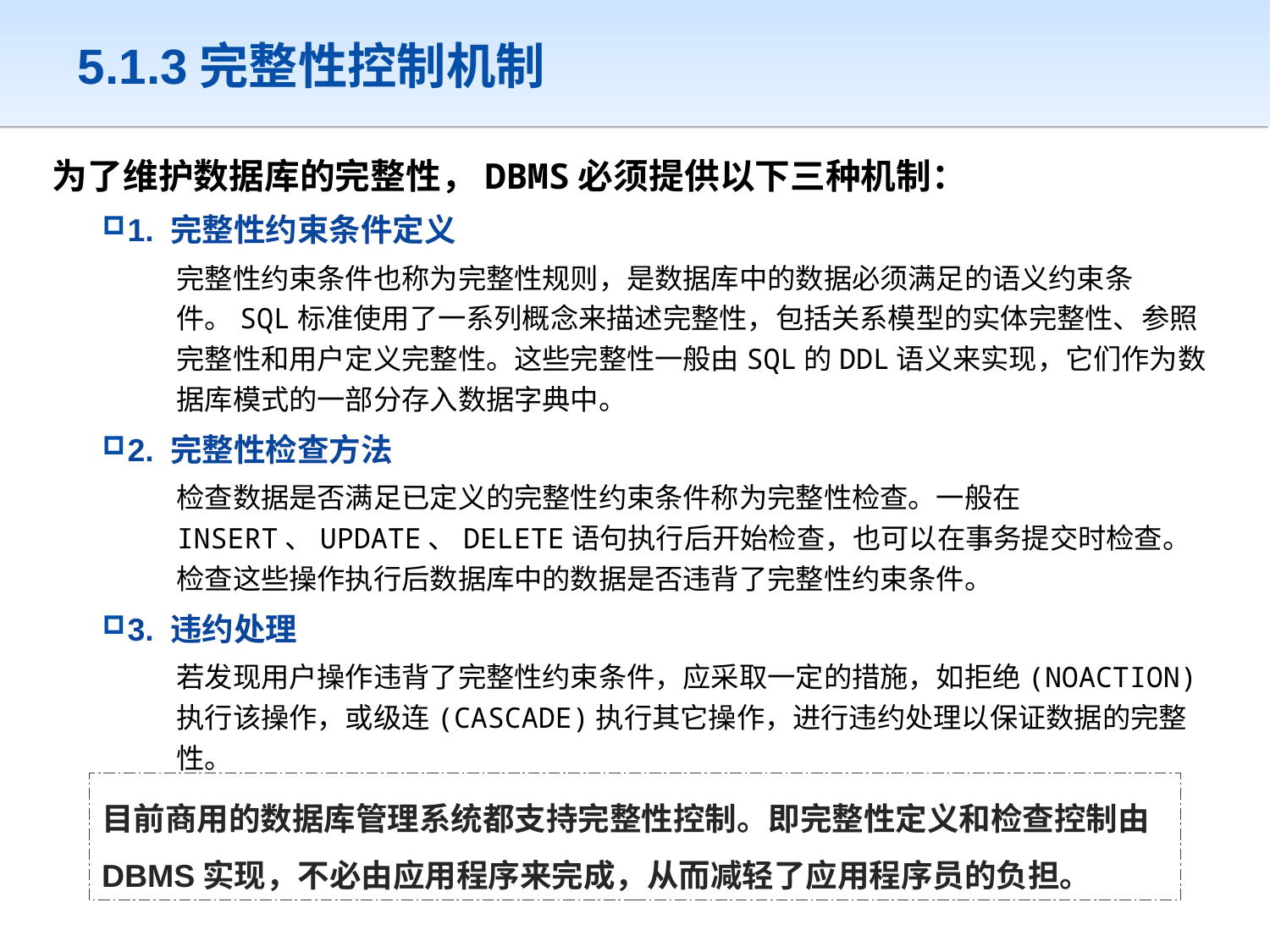

# 5.1.3完整性控制机制
为了维护数据库的完整性，DBMS必须提供以下三种机制：
1. 完整性约束条件定义
	完整性约束条件也称为完整性规则，是数据库中的数据必须满足的语义约束条件。SQL标准使用了一系列概念来描述完整性，包括关系模型的实体完整性、参照完整性和用户定义完整性。这些完整性一般由SQL的DDL语义来实现，它们作为数据库模式的一部分存入数据字典中。
2. 完整性检查方法
	检查数据是否满足已定义的完整性约束条件称为完整性检查。一般在INSERT、UPDATE、DELETE语句执行后开始检查，也可以在事务提交时检查。检查这些操作执行后数据库中的数据是否违背了完整性约束条件。
3. 违约处理
	若发现用户操作违背了完整性约束条件，应采取一定的措施，如拒绝(NOACTION)执行该操作，或级连(CASCADE)执行其它操作，进行违约处理以保证数据的完整性。

目前商用的数据库管理系统都支持完整性控制。即完整性定义和检查控制由DBMS实现，不必由应用程序来完成，从而减轻了应用程序员的负担。